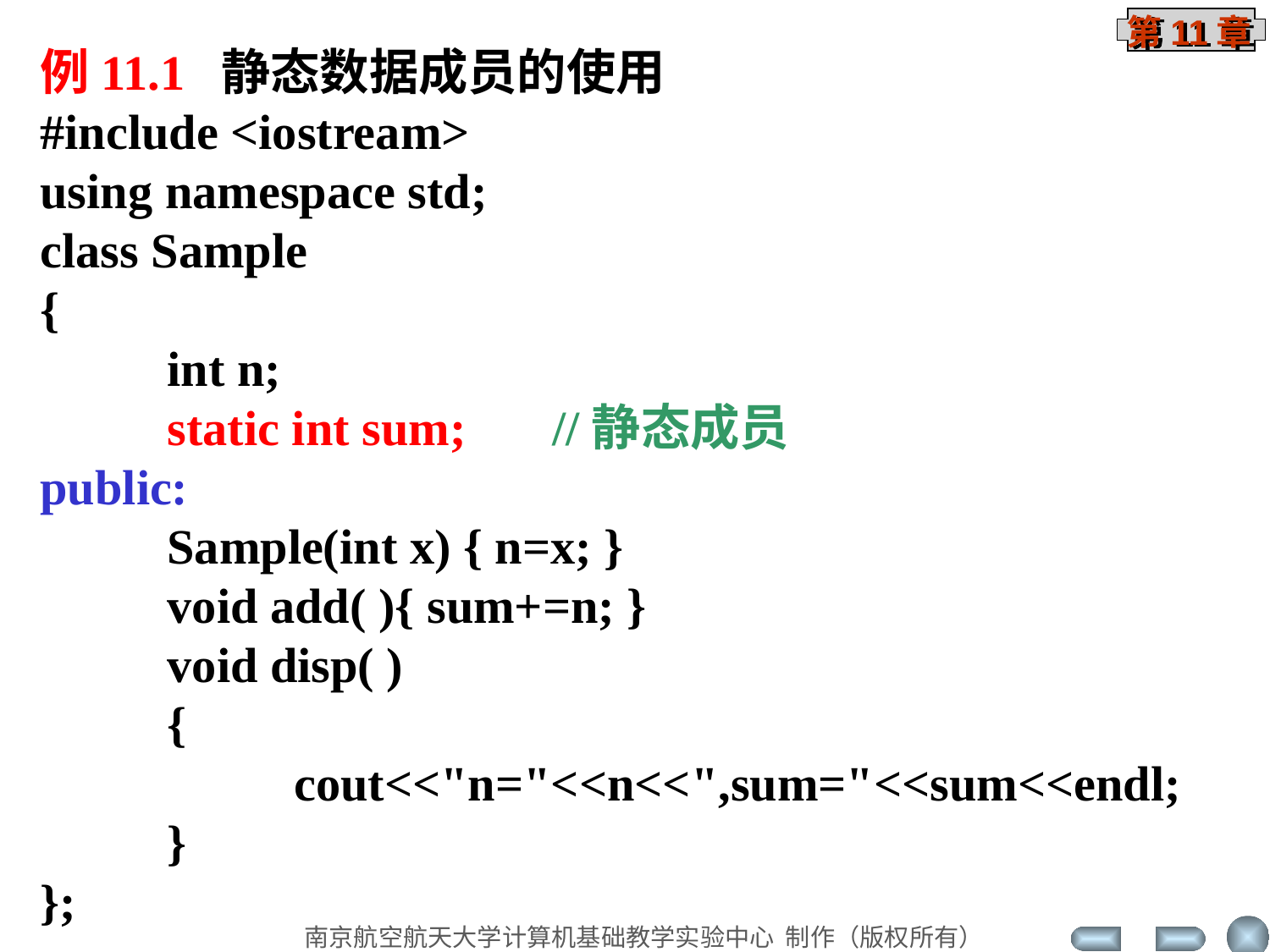

例11.1  静态数据成员的使用
#include <iostream>
using namespace std;
class Sample
{
	int n;
	static int sum;       //静态成员
public:
	Sample(int x) { n=x; }
	void add( ){ sum+=n; }
	void disp( )
	{
		cout<<"n="<<n<<",sum="<<sum<<endl;
	}
};